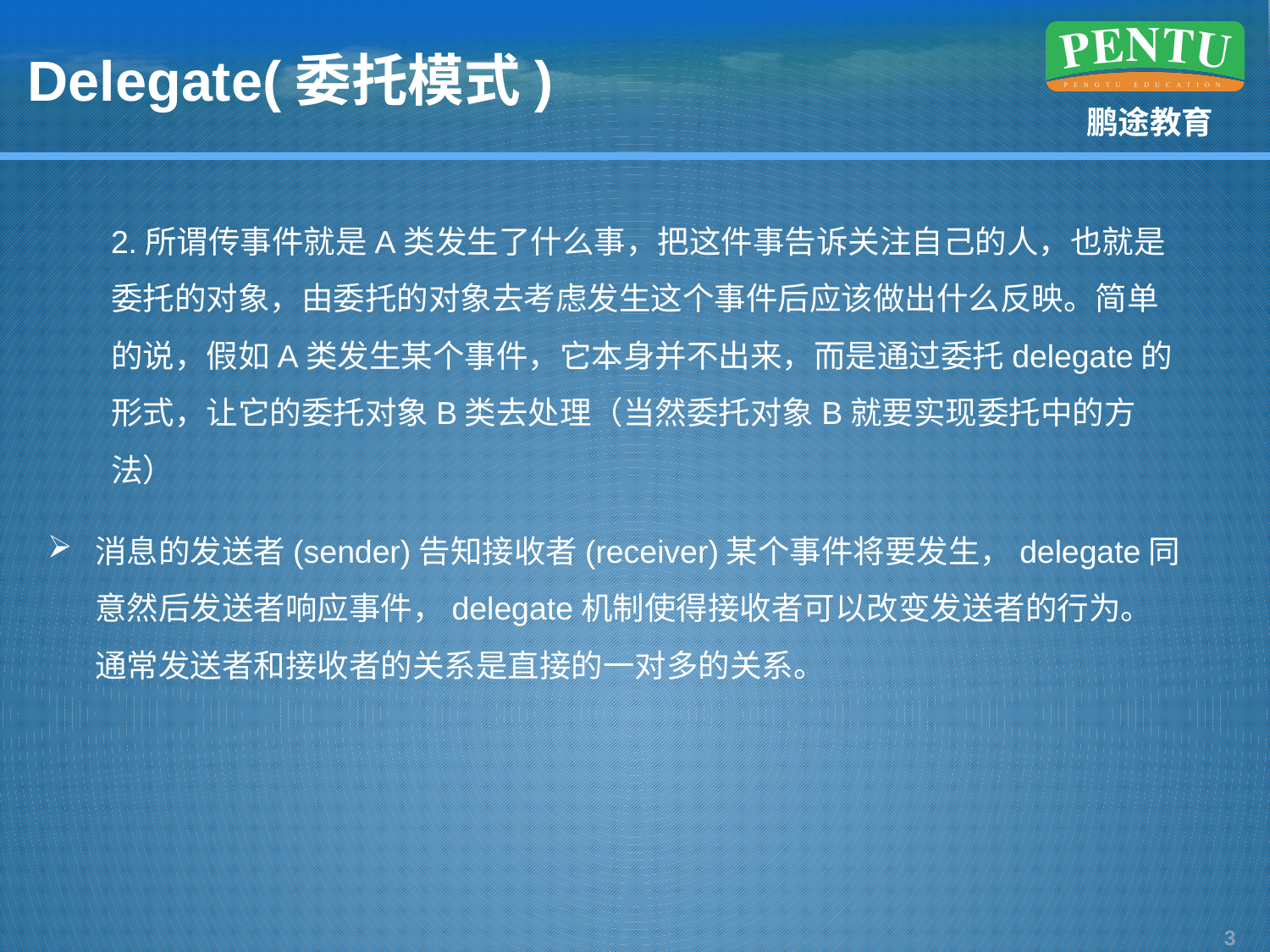

# Delegate(委托模式)
2.所谓传事件就是A类发生了什么事，把这件事告诉关注自己的人，也就是委托的对象，由委托的对象去考虑发生这个事件后应该做出什么反映。简单的说，假如A类发生某个事件，它本身并不出来，而是通过委托delegate的形式，让它的委托对象B类去处理（当然委托对象B就要实现委托中的方法）
消息的发送者(sender)告知接收者(receiver)某个事件将要发生，delegate同意然后发送者响应事件，delegate机制使得接收者可以改变发送者的行为。通常发送者和接收者的关系是直接的一对多的关系。
3